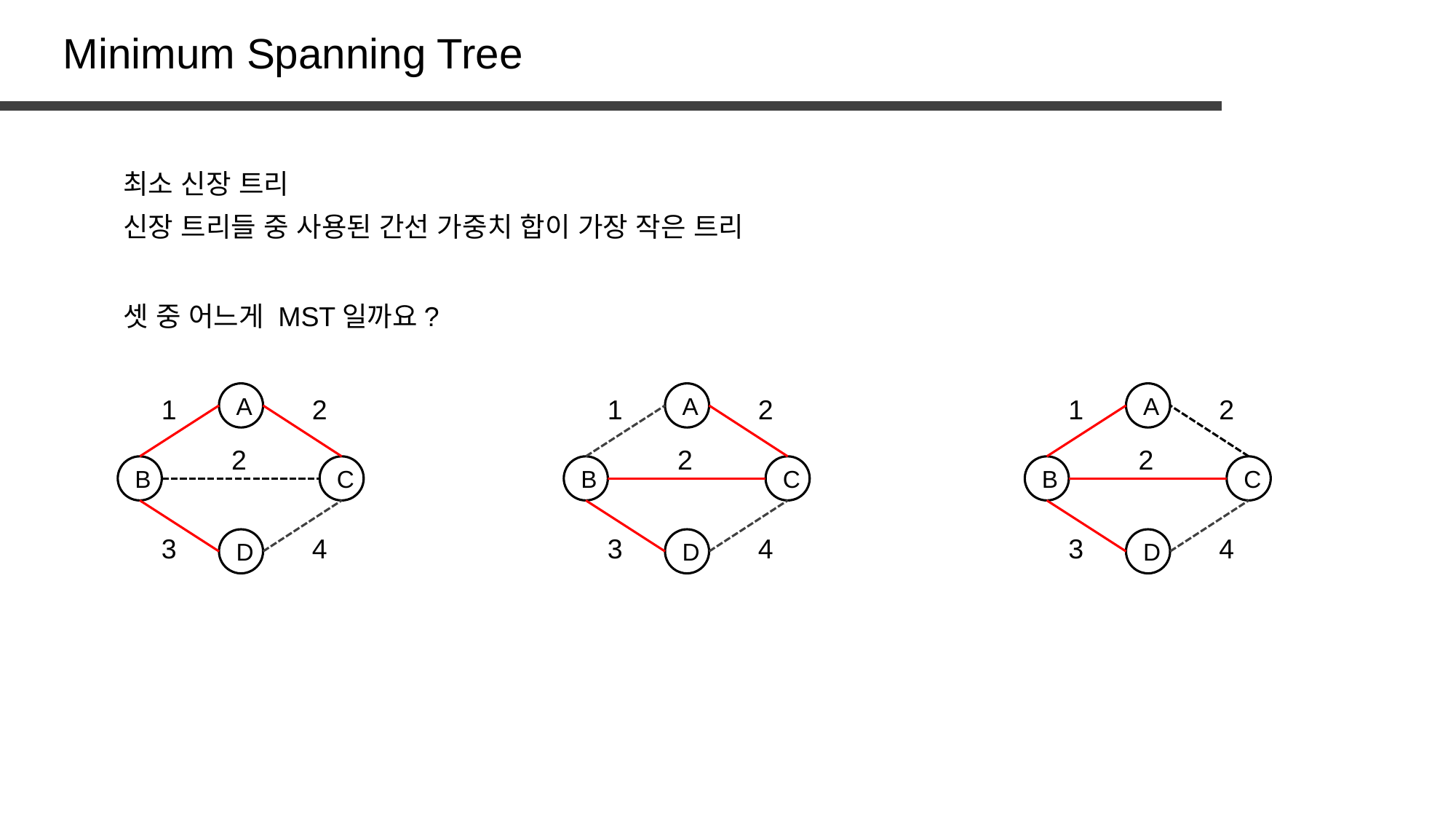

Minimum Spanning Tree
최소 신장 트리
신장 트리들 중 사용된 간선 가중치 합이 가장 작은 트리
셋 중 어느게 MST일까요?
A
A
A
1
2
1
2
1
2
2
2
2
B
C
B
C
B
C
3
4
3
4
3
4
D
D
D